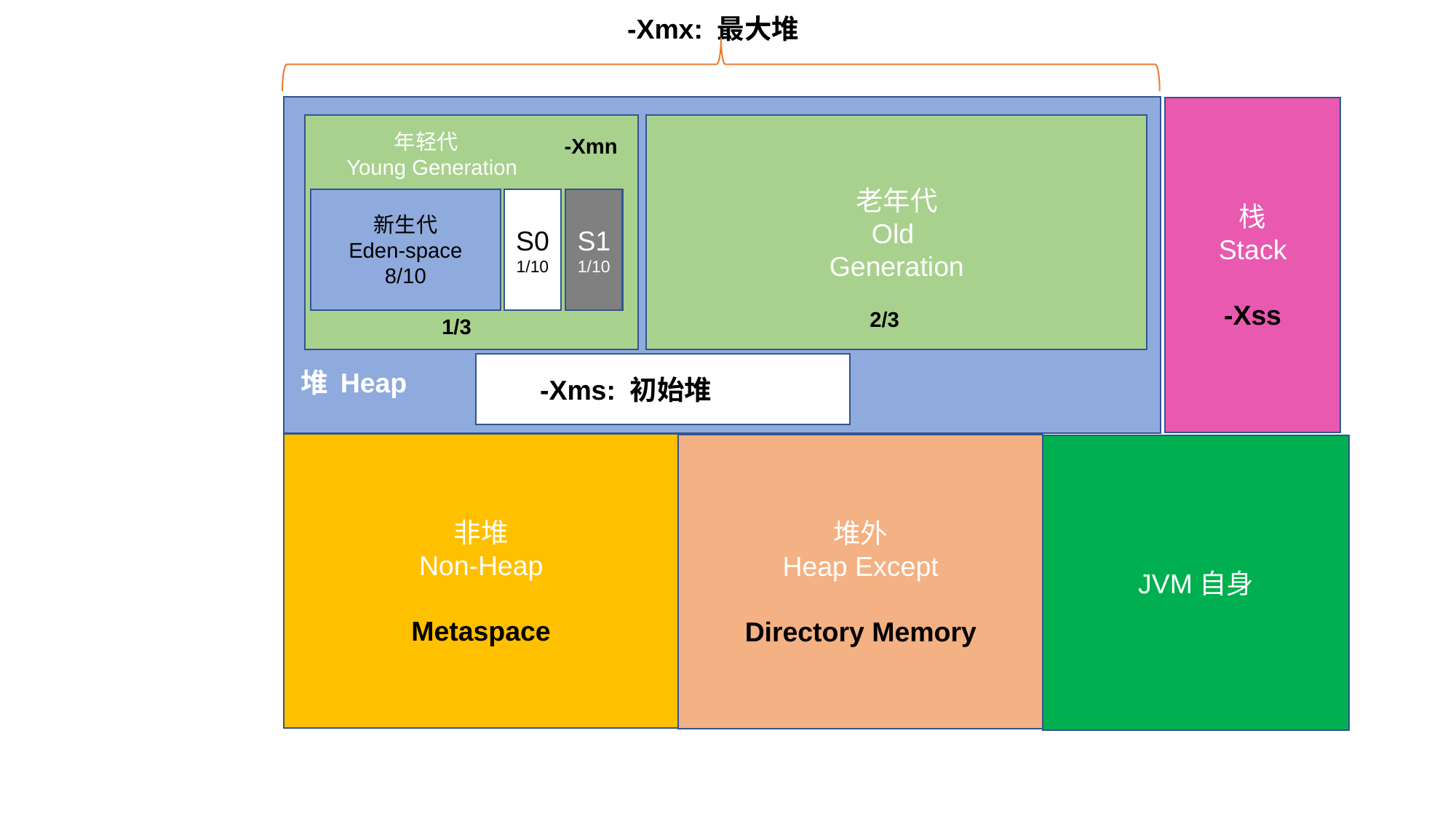

-Xmx: 最大堆

栈
Stack

-Xss

老年代
Old
Generation
         年轻代
Young Generation
-Xmn
新生代
Eden-space
8/10
S0
1/10
S1
1/10
2/3
1/3
       -Xms: 初始堆
堆 Heap
非堆
Non-Heap

Metaspace
堆外
Heap Except

Directory Memory
JVM自身